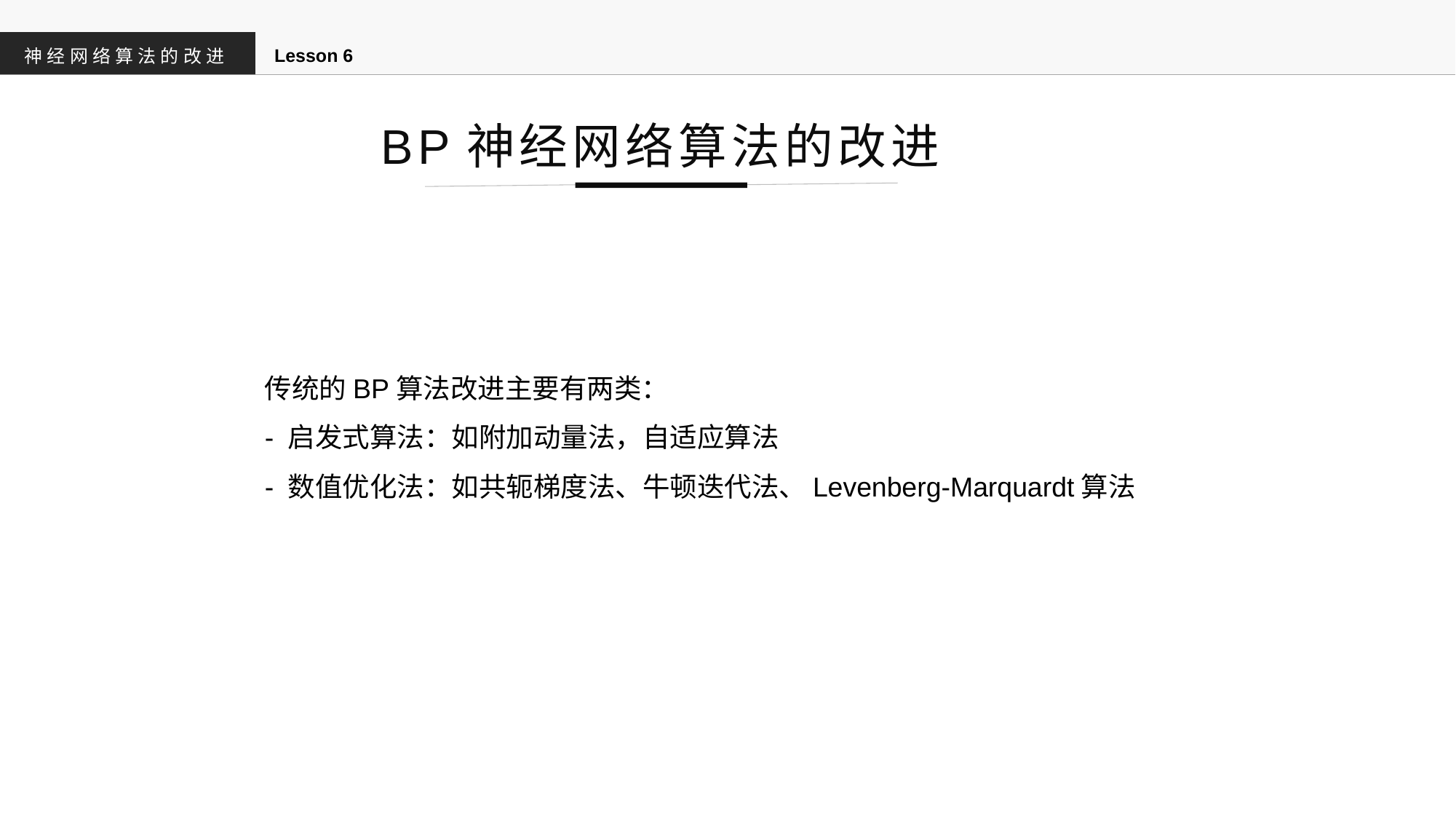

Lesson 6
神经网络算法的改进
BP神经网络算法的改进

传统的BP算法改进主要有两类：
- 启发式算法：如附加动量法，自适应算法
- 数值优化法：如共轭梯度法、牛顿迭代法、Levenberg-Marquardt算法